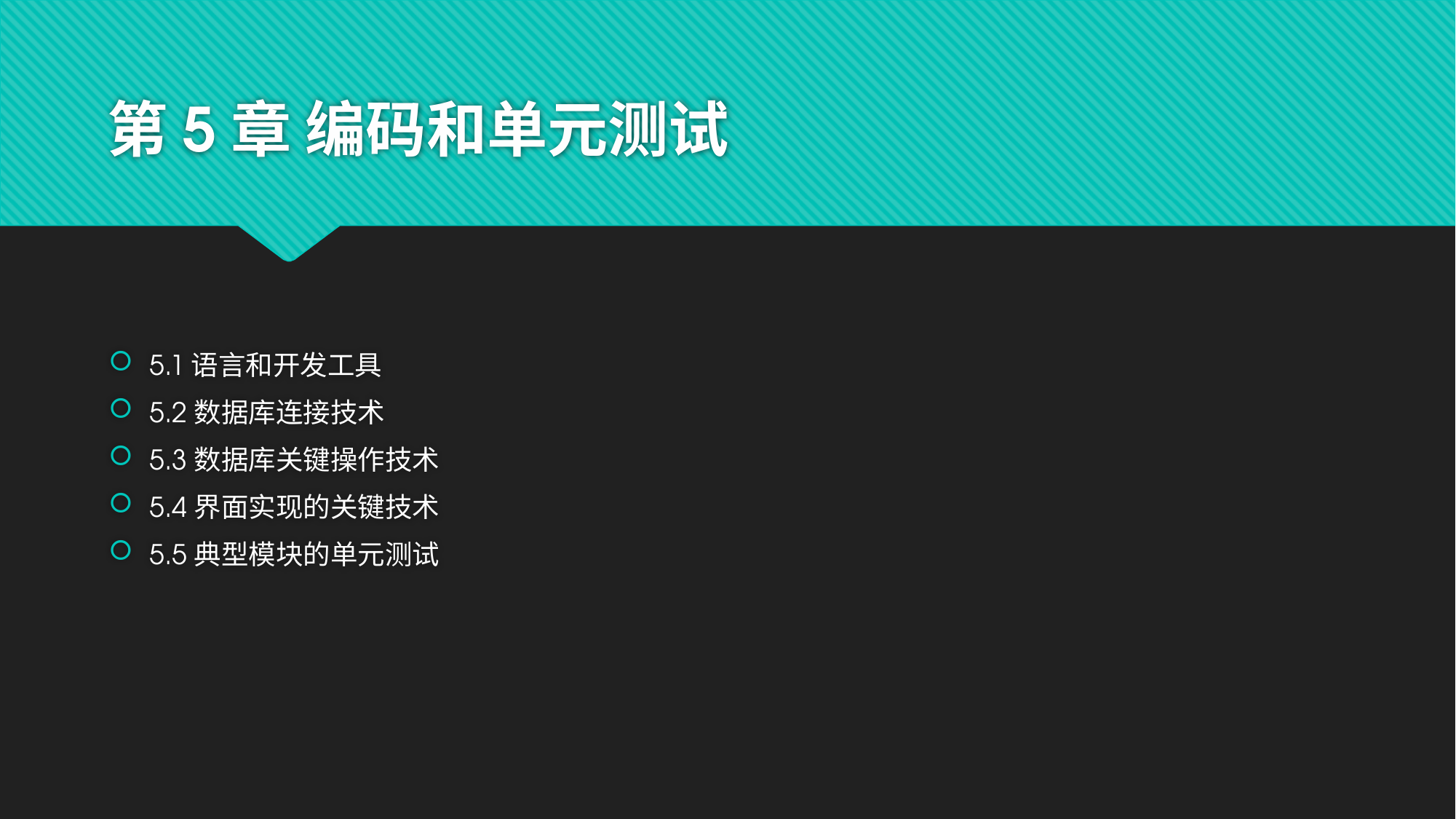

# 第5章 编码和单元测试
5.1语言和开发工具
5.2数据库连接技术
5.3数据库关键操作技术
5.4界面实现的关键技术
5.5典型模块的单元测试